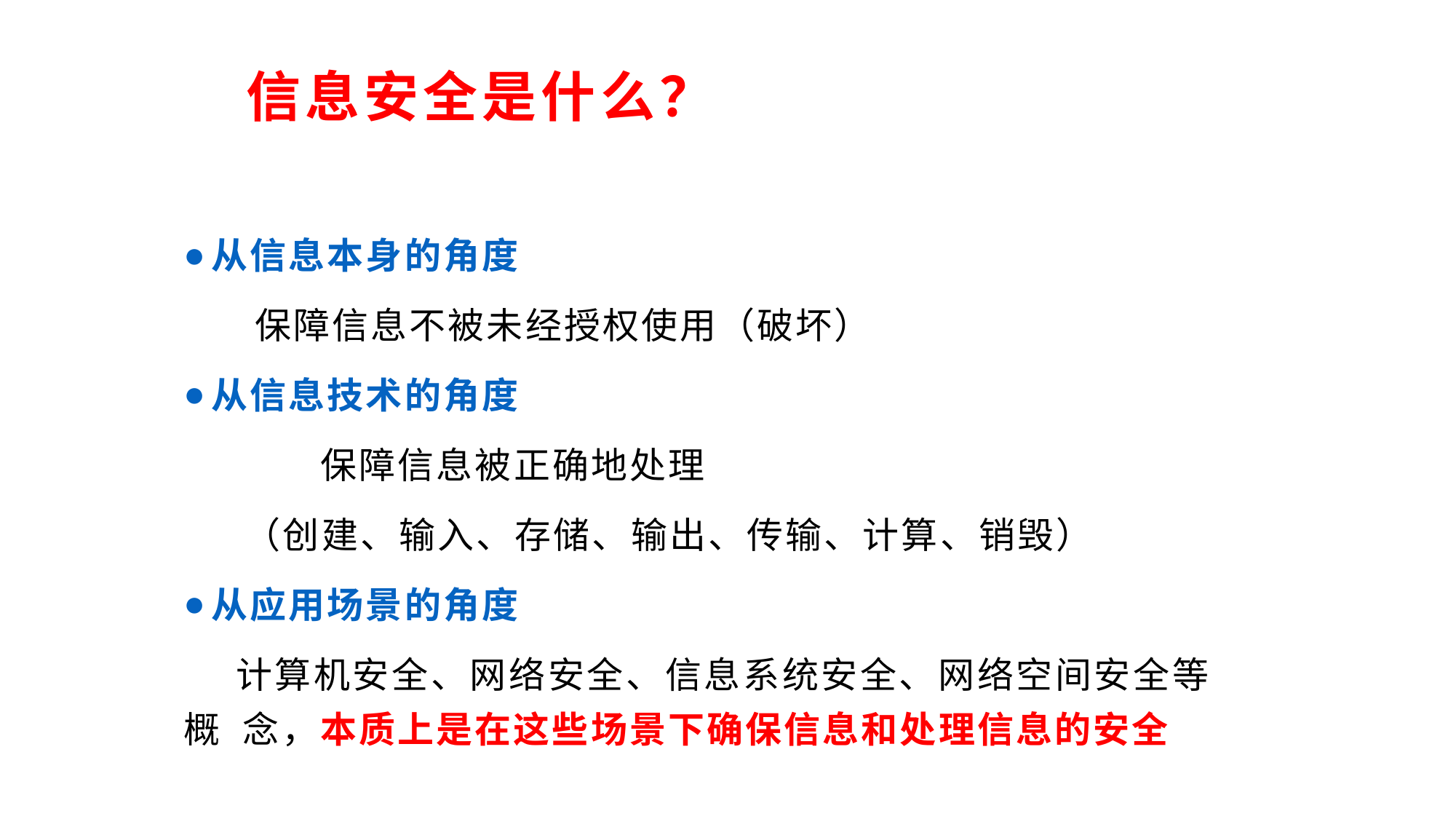

# 信息安全是什么？
从信息本身的角度
      保障信息不被未经授权使用（破坏）
从信息技术的角度
		保障信息被正确地处理
     （创建、输入、存储、输出、传输、计算、销毁）
从应用场景的角度
    计算机安全、网络安全、信息系统安全、网络空间安全等概  念，本质上是在这些场景下确保信息和处理信息的安全